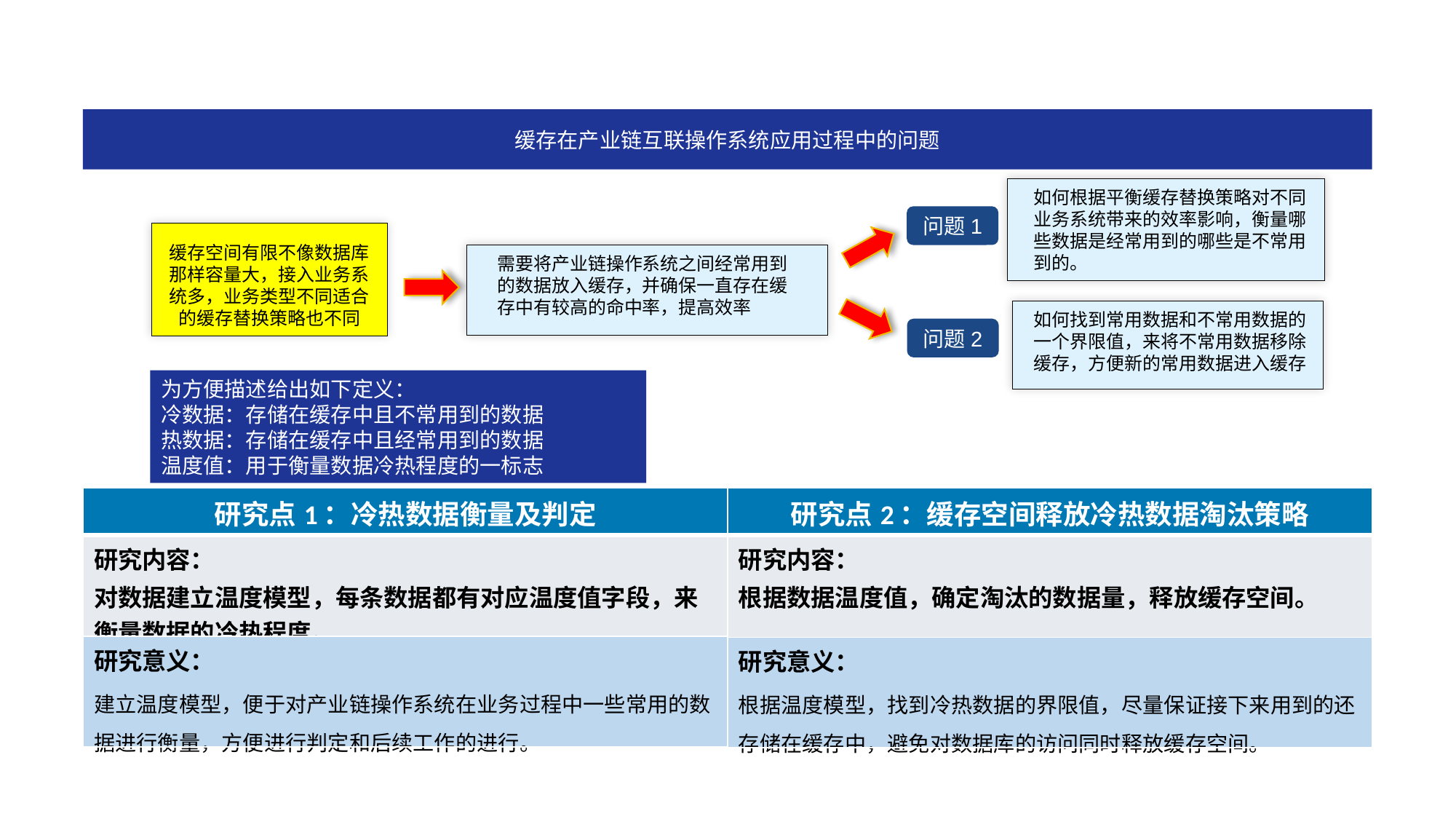

缓存在产业链互联操作系统应用过程中的问题

如何根据平衡缓存替换策略对不同业务系统带来的效率影响，衡量哪些数据是经常用到的哪些是不常用到的。
问题1

缓存空间有限不像数据库那样容量大，接入业务系统多，业务类型不同适合的缓存替换策略也不同

需要将产业链操作系统之间经常用到的数据放入缓存，并确保一直存在缓存中有较高的命中率，提高效率

如何找到常用数据和不常用数据的一个界限值，来将不常用数据移除缓存，方便新的常用数据进入缓存

问题2
为方便描述给出如下定义：
冷数据：存储在缓存中且不常用到的数据
热数据：存储在缓存中且经常用到的数据
温度值：用于衡量数据冷热程度的一标志
| 研究点1：冷热数据衡量及判定 |
| --- |
| 研究内容： 对数据建立温度模型，每条数据都有对应温度值字段，来衡量数据的冷热程度。 |
| 研究意义： 建立温度模型，便于对产业链操作系统在业务过程中一些常用的数据进行衡量，方便进行判定和后续工作的进行。 |
| 研究点2：缓存空间释放冷热数据淘汰策略 |
| --- |
| 研究内容： 根据数据温度值，确定淘汰的数据量，释放缓存空间。 |
| 研究意义： 根据温度模型，找到冷热数据的界限值，尽量保证接下来用到的还存储在缓存中，避免对数据库的访问同时释放缓存空间。 |